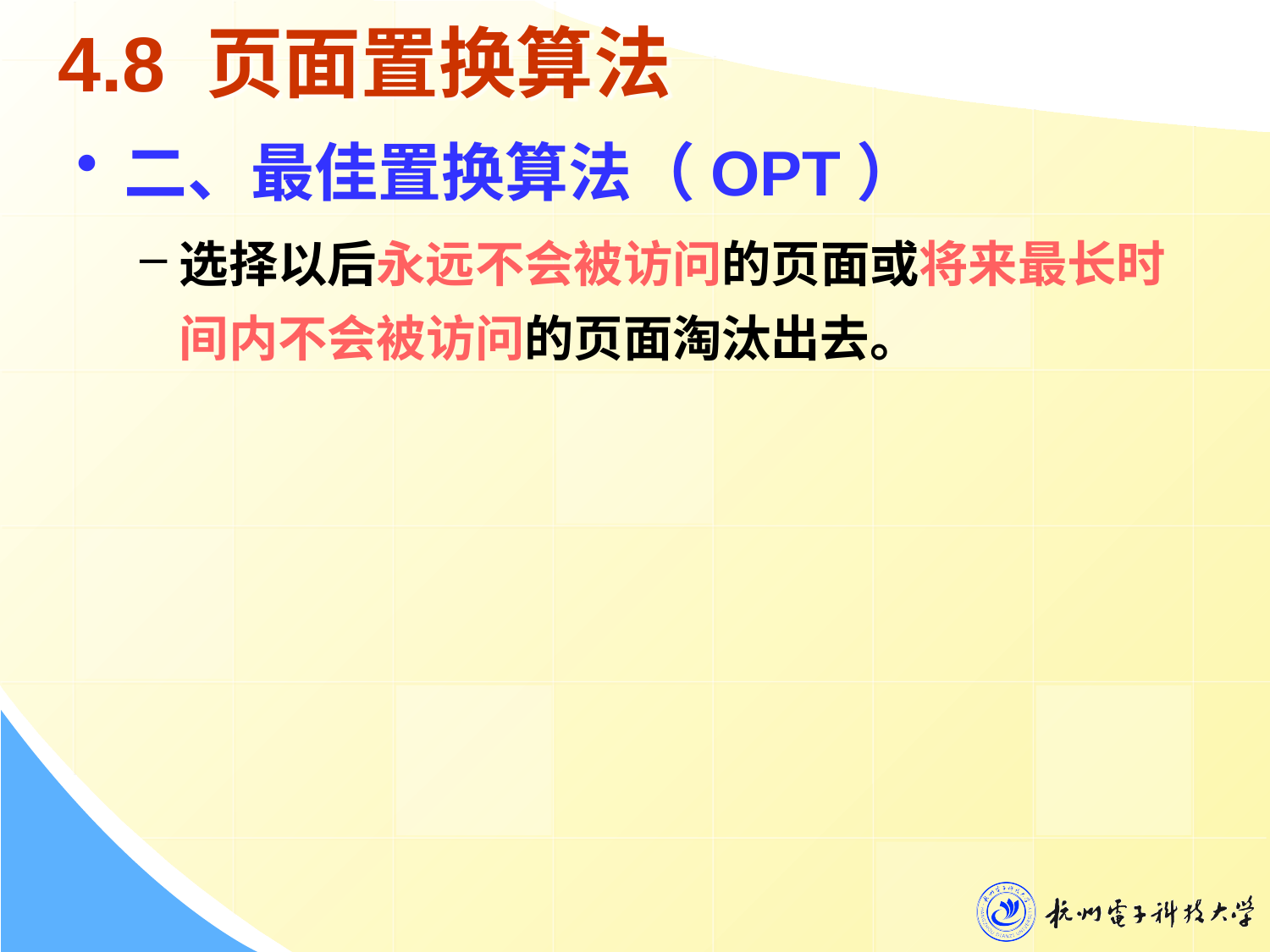

# 4.8 页面置换算法
二、最佳置换算法（OPT）
选择以后永远不会被访问的页面或将来最长时间内不会被访问的页面淘汰出去。